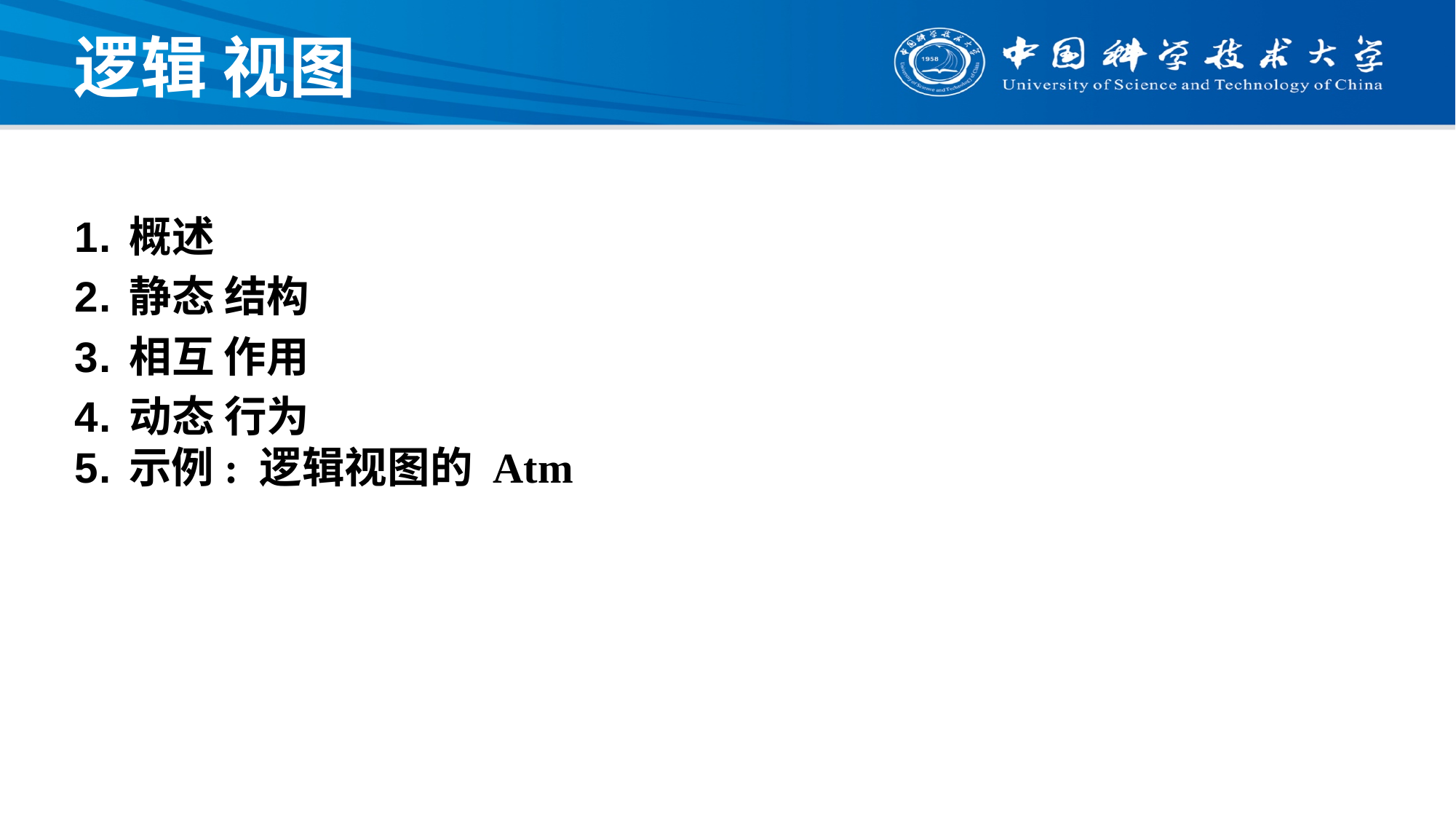

# 逻辑 视图
概述
静态 结构
相互 作用
动态 行为
示例: 逻辑视图的 Atm